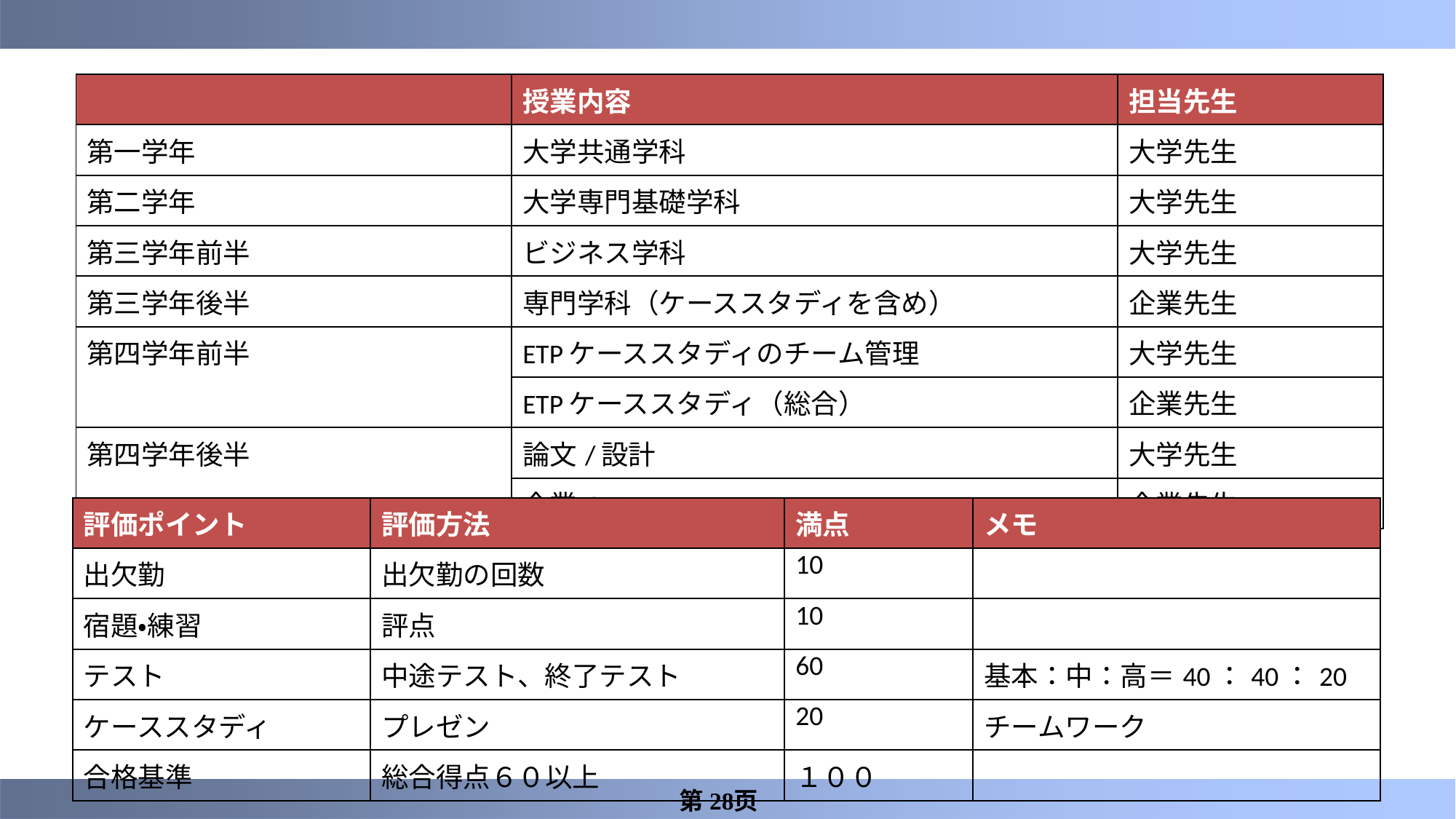

#
|  | 授業内容 | 担当先生 |
| --- | --- | --- |
| 第一学年 | 大学共通学科 | 大学先生 |
| 第二学年 | 大学専門基礎学科 | 大学先生 |
| 第三学年前半 | ビジネス学科 | 大学先生 |
| 第三学年後半 | 専門学科（ケーススタディを含め） | 企業先生 |
| 第四学年前半 | ETPケーススタディのチーム管理 | 大学先生 |
|  | ETPケーススタディ（総合） | 企業先生 |
| 第四学年後半 | 論文/設計 | 大学先生 |
|  | 企業OJT | 企業先生 |
| 評価ポイント | 評価方法 | 満点 | メモ |
| --- | --- | --- | --- |
| 出欠勤 | 出欠勤の回数 | 10 |  |
| 宿題・練習 | 評点 | 10 |  |
| テスト | 中途テスト、終了テスト | 60 | 基本：中：高＝40：40：20 |
| ケーススタディ | プレゼン | 20 | チームワーク |
| 合格基準 | 総合得点６０以上 | １００ |  |
第28页